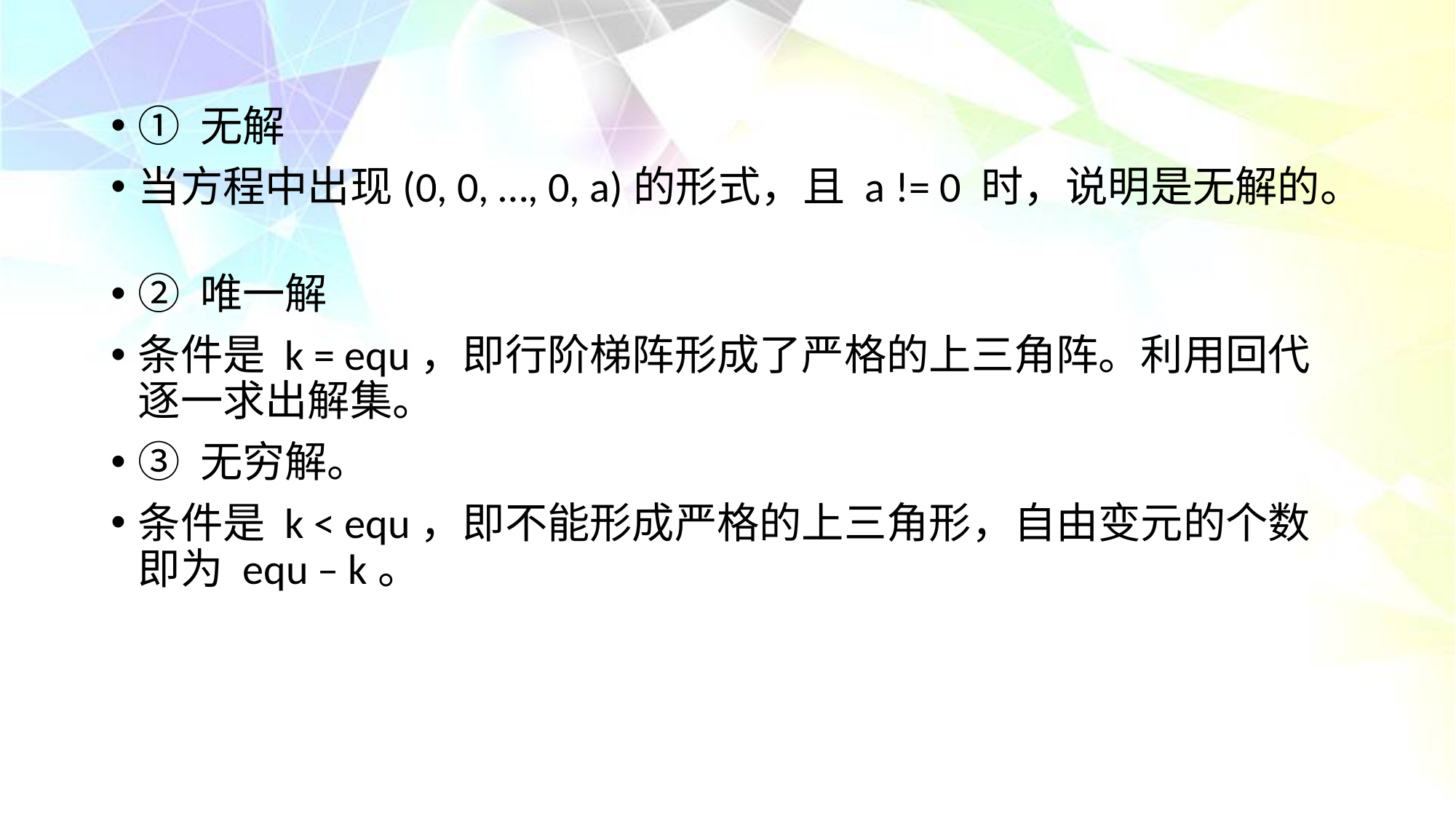

① 无解
当方程中出现(0, 0, …, 0, a)的形式，且 a != 0 时，说明是无解的。
② 唯一解
条件是 k = equ，即行阶梯阵形成了严格的上三角阵。利用回代逐一求出解集。
③ 无穷解。
条件是 k < equ，即不能形成严格的上三角形，自由变元的个数即为 equ – k。